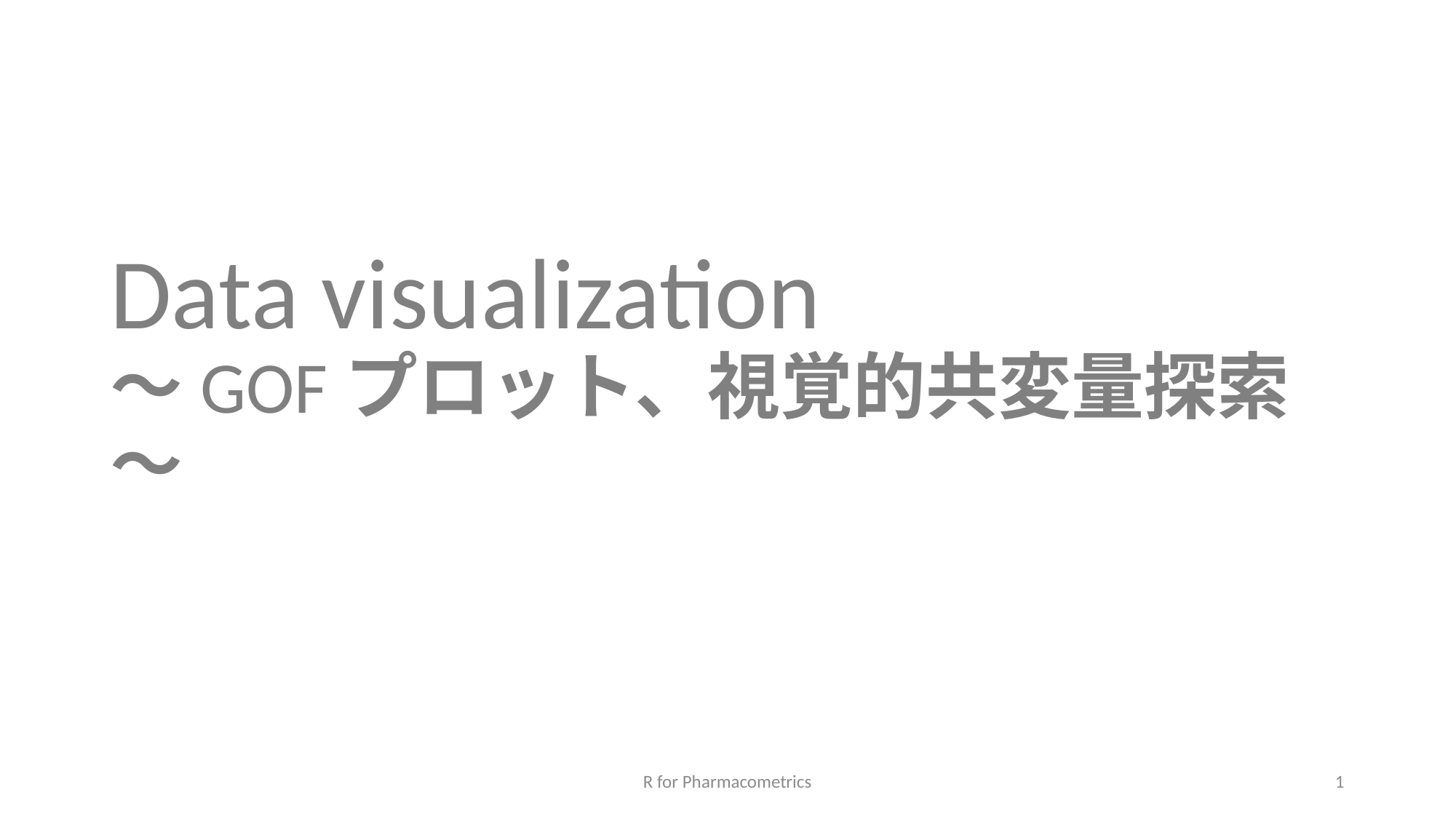

# Data visualization ～GOFプロット、視覚的共変量探索～

R for Pharmacometrics
1